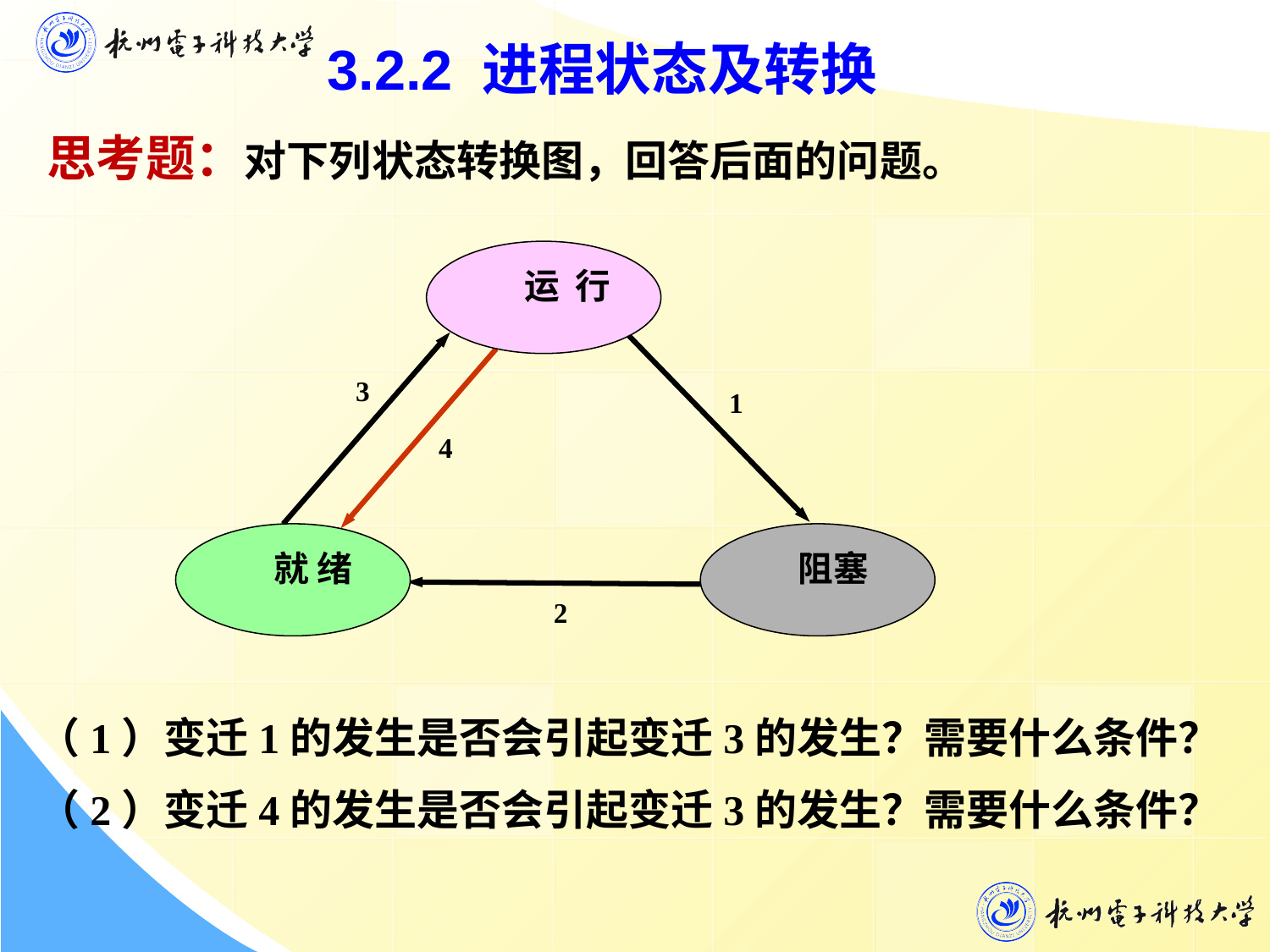

3.2.2 进程状态及转换
思考题：对下列状态转换图，回答后面的问题。
       运  行

3
1
4
       就 绪
       阻塞

2
（1）变迁1的发生是否会引起变迁3的发生？需要什么条件？
（2）变迁4的发生是否会引起变迁3的发生？需要什么条件？